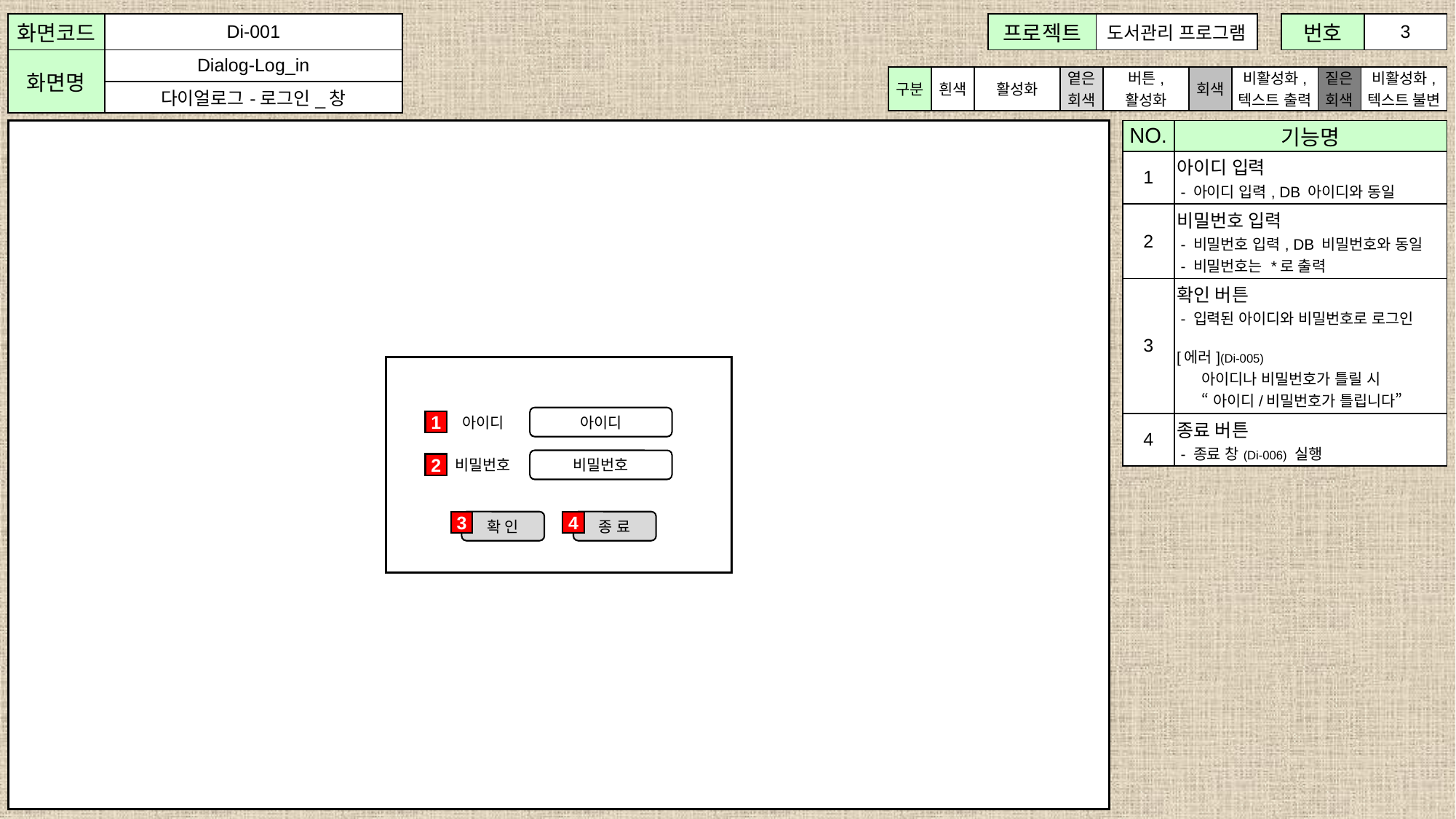

| 화면코드 | Di-001 |
| --- | --- |
| 화면명 | Dialog-Log\_in |
|  | 다이얼로그-로그인\_창 |
| 프로젝트 | 도서관리 프로그램 |
| --- | --- |
| 번호 | 3 |
| --- | --- |
| 구분 | 흰색 | 활성화 | 옅은 회색 | 버튼, 활성화 | 회색 | 비활성화, 텍스트 출력 | 짙은 회색 | 비활성화, 텍스트 불변 |
| --- | --- | --- | --- | --- | --- | --- | --- | --- |

| NO. | 기능명 |
| --- | --- |
| 1 | 아이디 입력 - 아이디 입력, DB 아이디와 동일 |
| 2 | 비밀번호 입력 - 비밀번호 입력, DB 비밀번호와 동일 - 비밀번호는 \*로 출력 |
| 3 | 확인 버튼 - 입력된 아이디와 비밀번호로 로그인 [에러](Di-005) 아이디나 비밀번호가 틀릴 시 “아이디/비밀번호가 틀립니다” |
| 4 | 종료 버튼 - 종료 창(Di-006) 실행 |

아이디
아이디
1
비밀번호
비밀번호
2
확 인
종 료
3
4